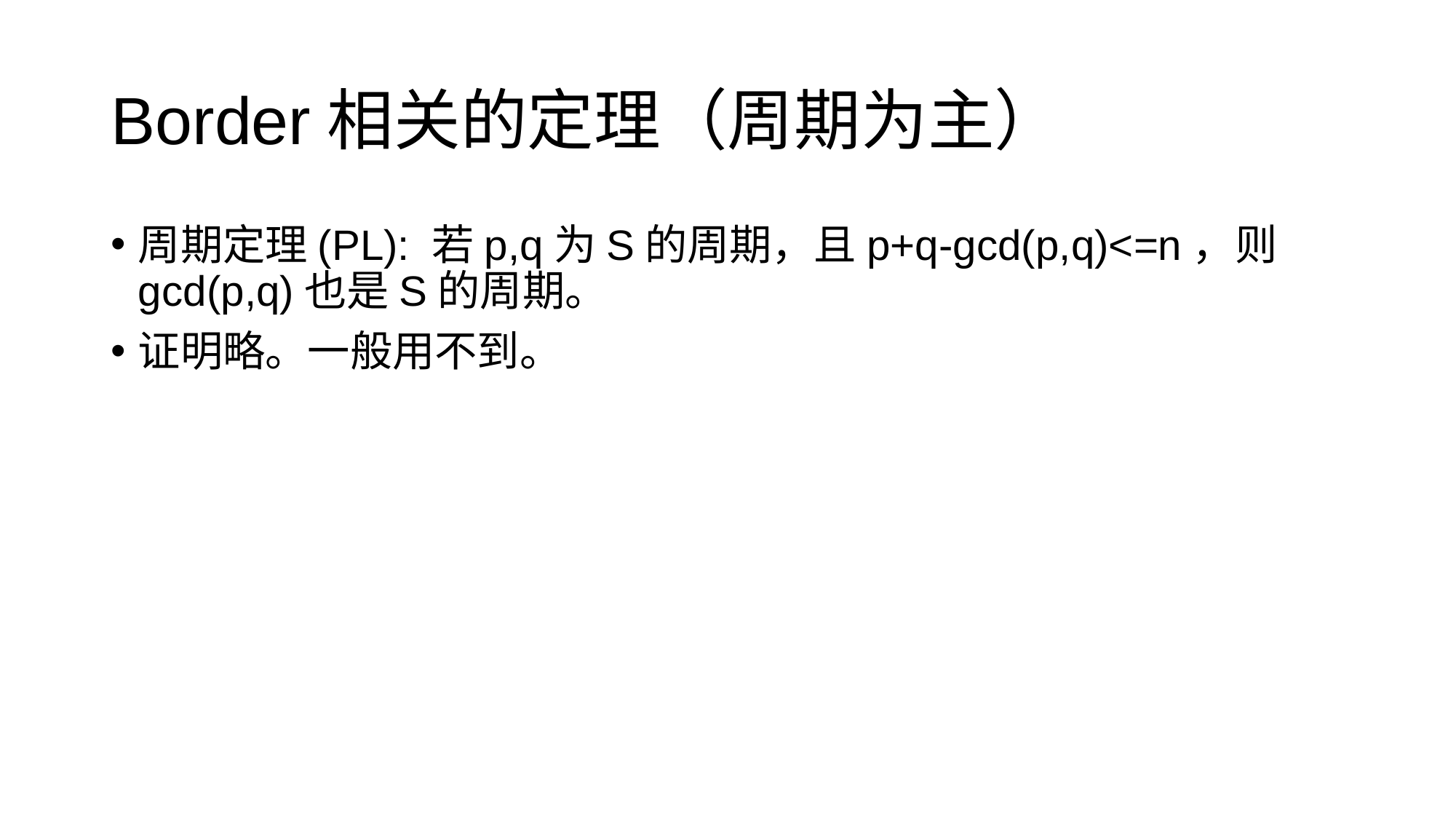

# Border相关的定理（周期为主）
周期定理(PL): 若p,q为S的周期，且p+q-gcd(p,q)<=n，则gcd(p,q)也是S的周期。
证明略。一般用不到。